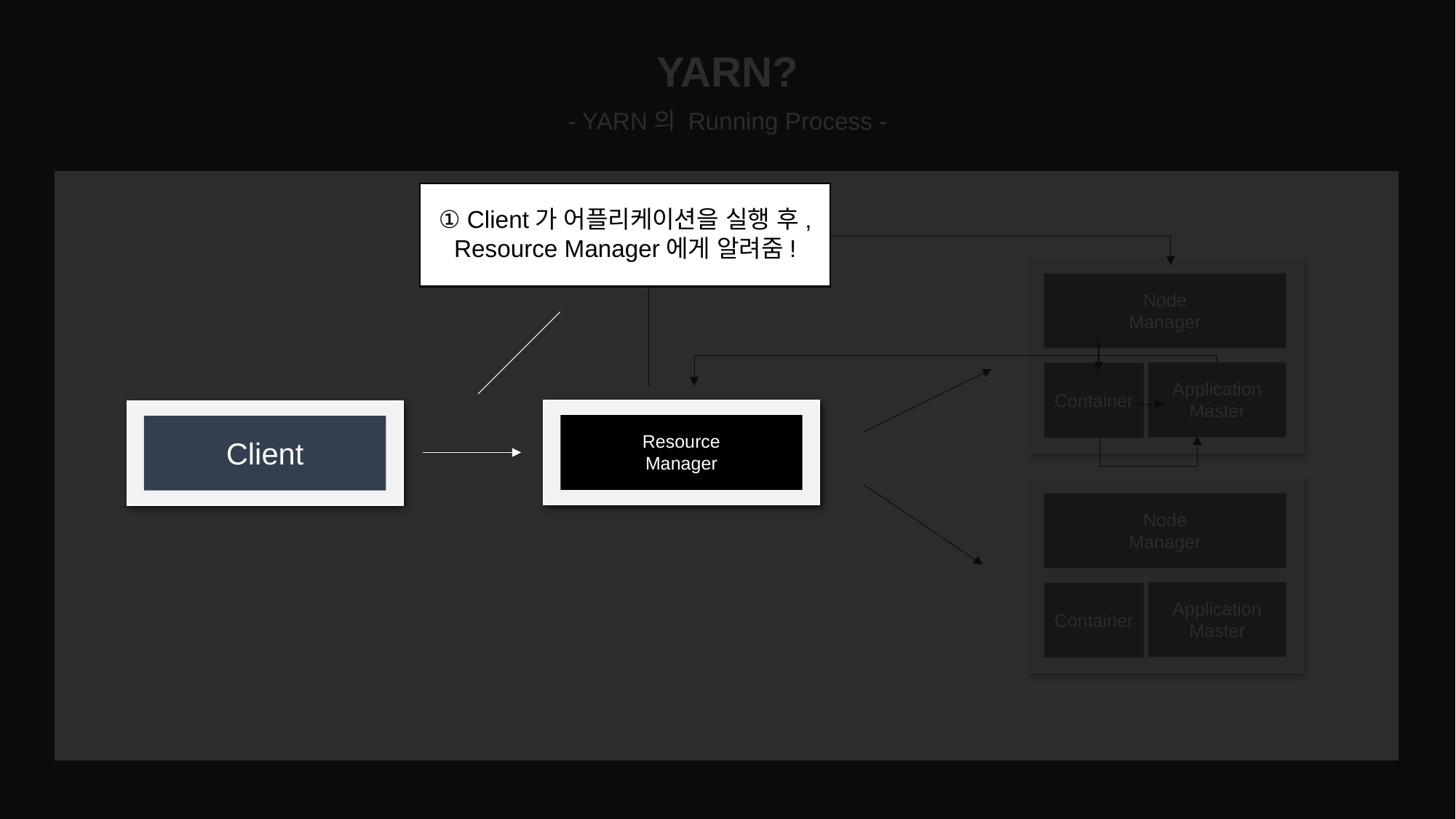

YARN?
- YARN의 Running Process -

① Client가 어플리케이션을 실행 후,
Resource Manager에게 알려줌!

Node
Manager

Application
Master
Container

Client

Resource
Manager

Resource
Manager

Client

Node
Manager

Application
Master
Container